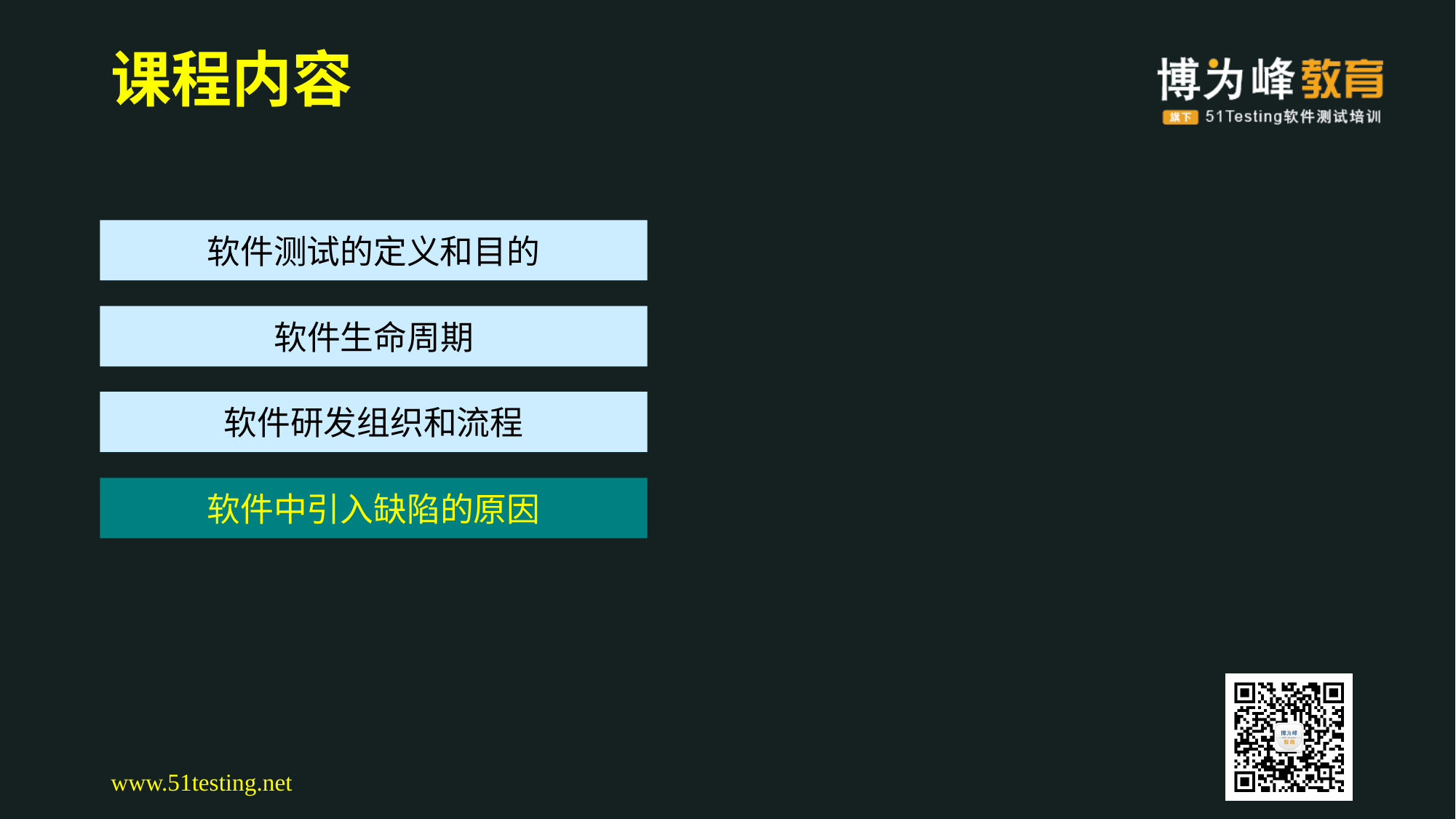

# 课程内容
软件测试的定义和目的
软件生命周期
软件研发组织和流程
软件中引入缺陷的原因
www.51testing.net